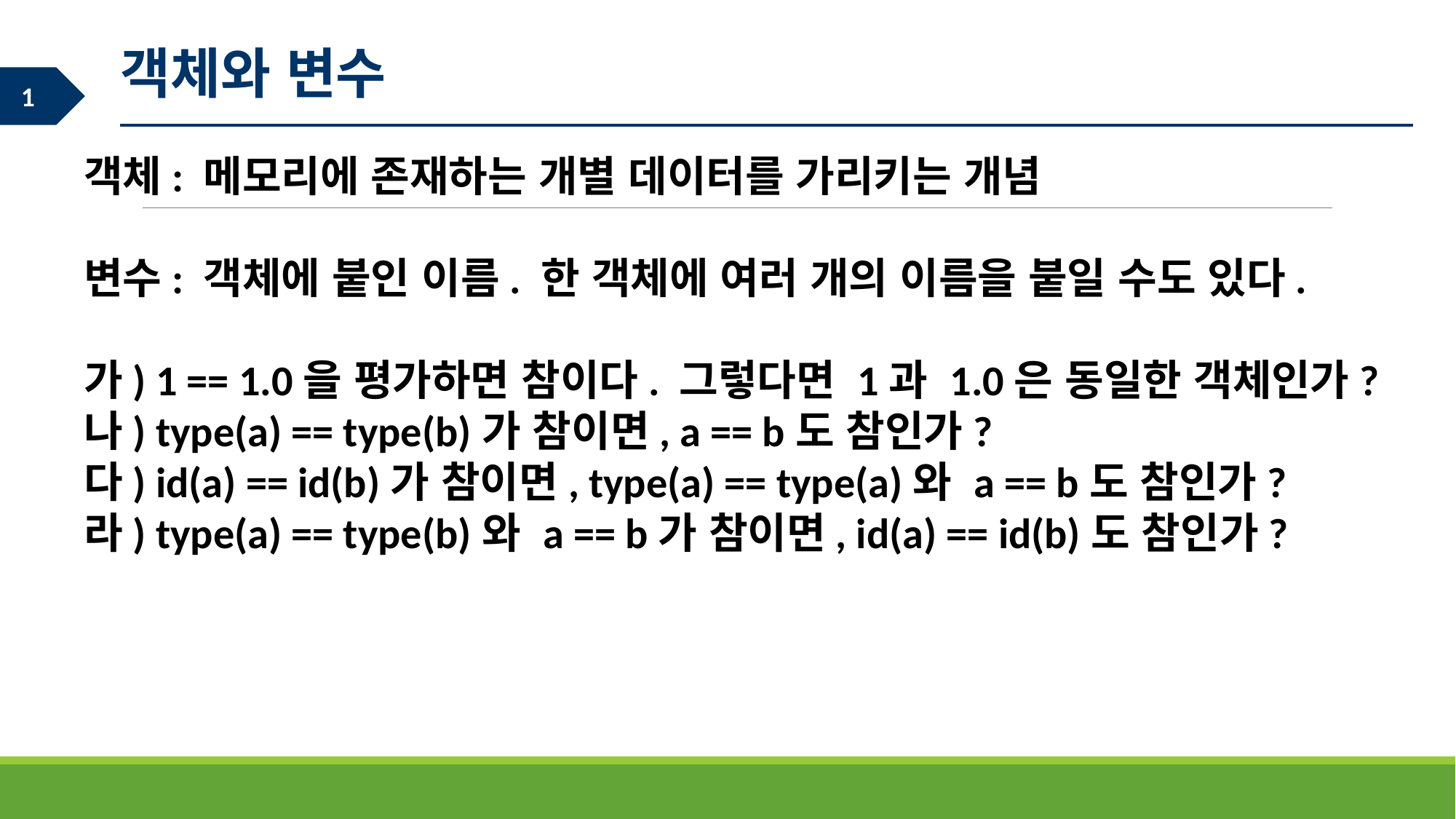

객체와 변수
객체: 메모리에 존재하는 개별 데이터를 가리키는 개념

변수: 객체에 붙인 이름. 한 객체에 여러 개의 이름을 붙일 수도 있다.

가) 1 == 1.0을 평가하면 참이다. 그렇다면 1과 1.0은 동일한 객체인가?
나) type(a) == type(b)가 참이면, a == b도 참인가?
다) id(a) == id(b)가 참이면, type(a) == type(a)와 a == b도 참인가?
라) type(a) == type(b)와 a == b가 참이면, id(a) == id(b)도 참인가?